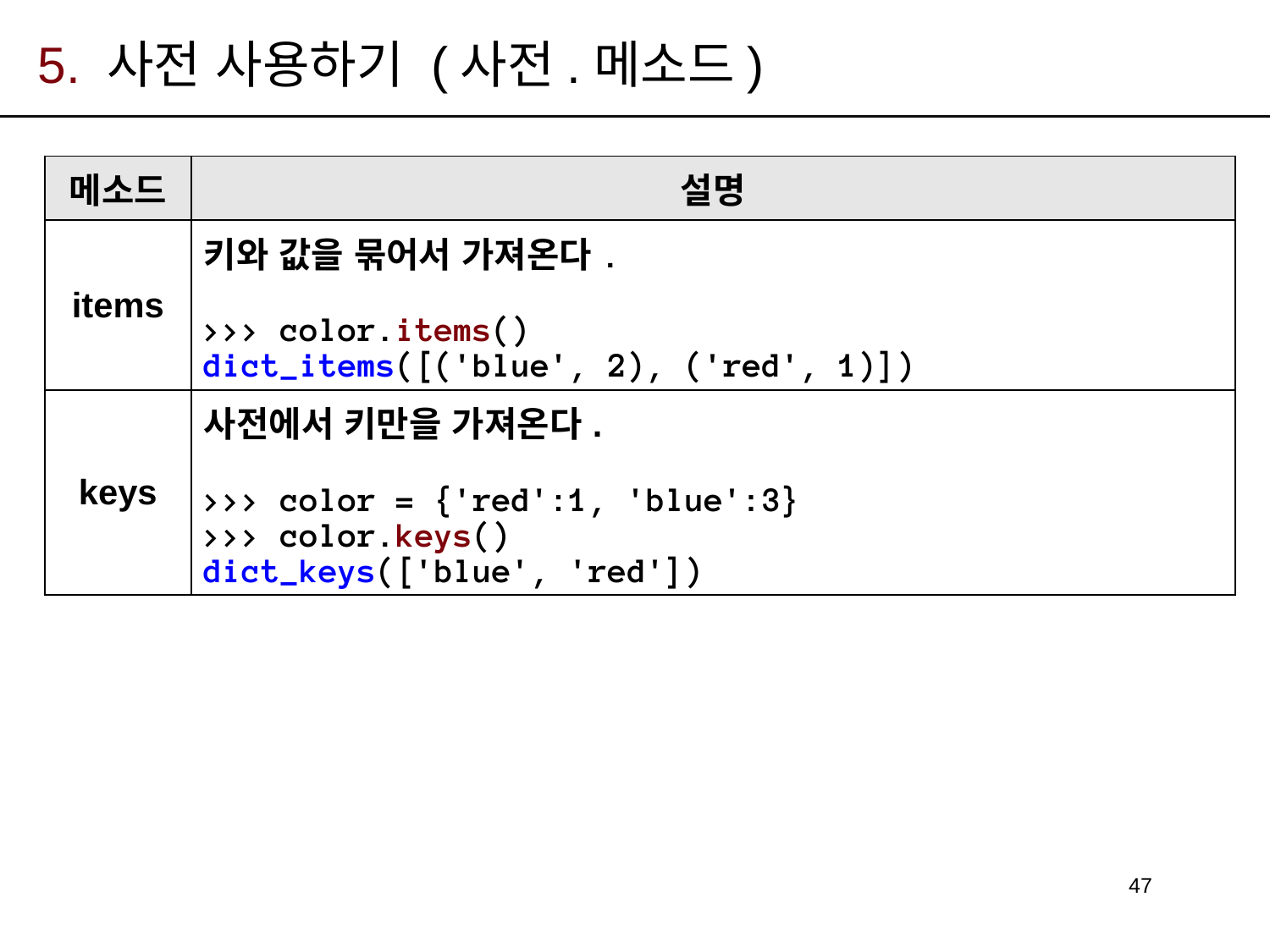

# 5. 사전 사용하기 (사전.메소드)
| 메소드 | 설명 |
| --- | --- |
| items | 키와 값을 묶어서 가져온다. >>> color.items() dict\_items([('blue', 2), ('red', 1)]) |
| keys | 사전에서 키만을 가져온다. >>> color = {'red':1, 'blue':3} >>> color.keys() dict\_keys(['blue', 'red']) |
47